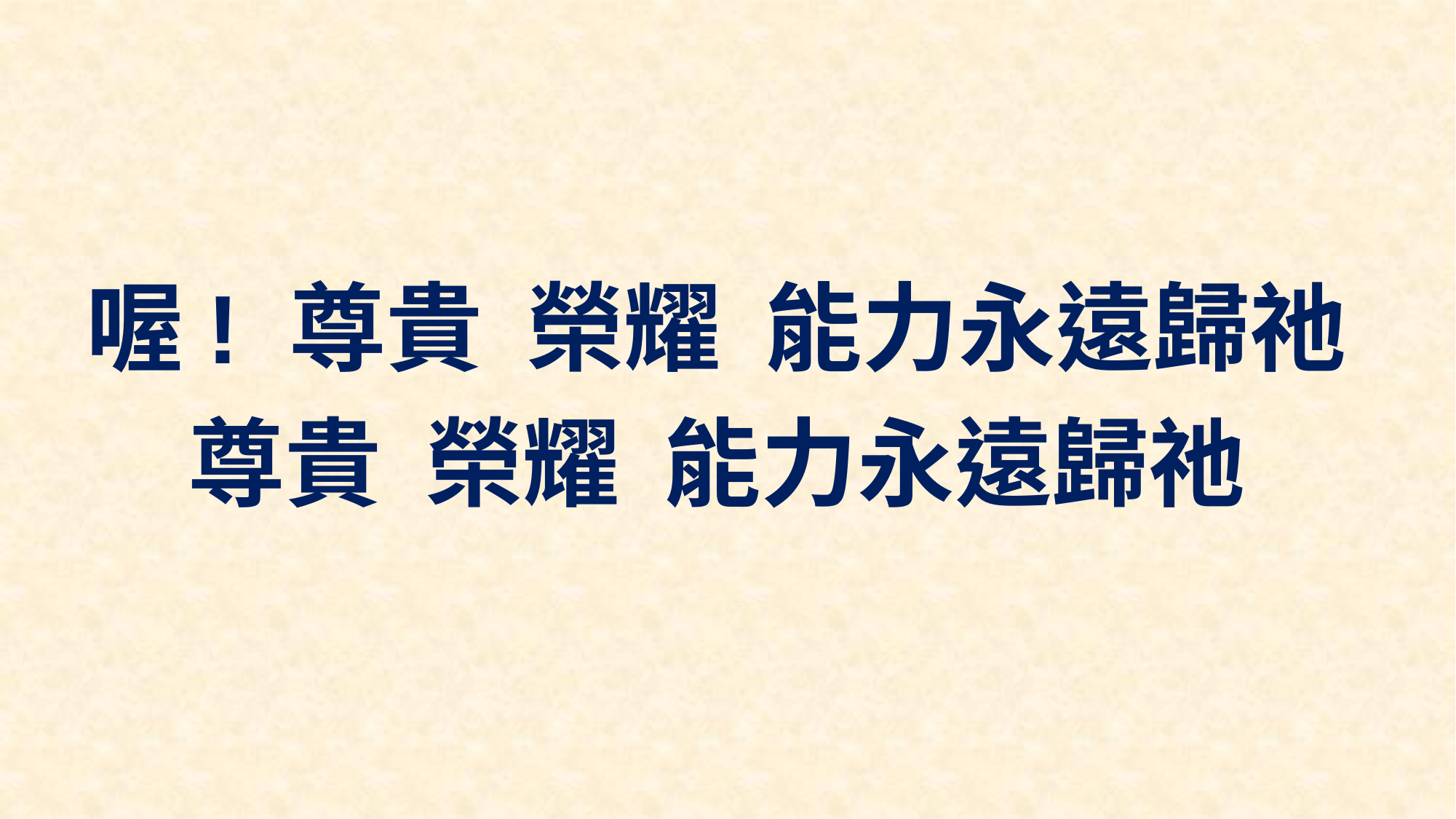

喔! 尊貴  榮耀  能力永遠歸祂
尊貴  榮耀  能力永遠歸祂